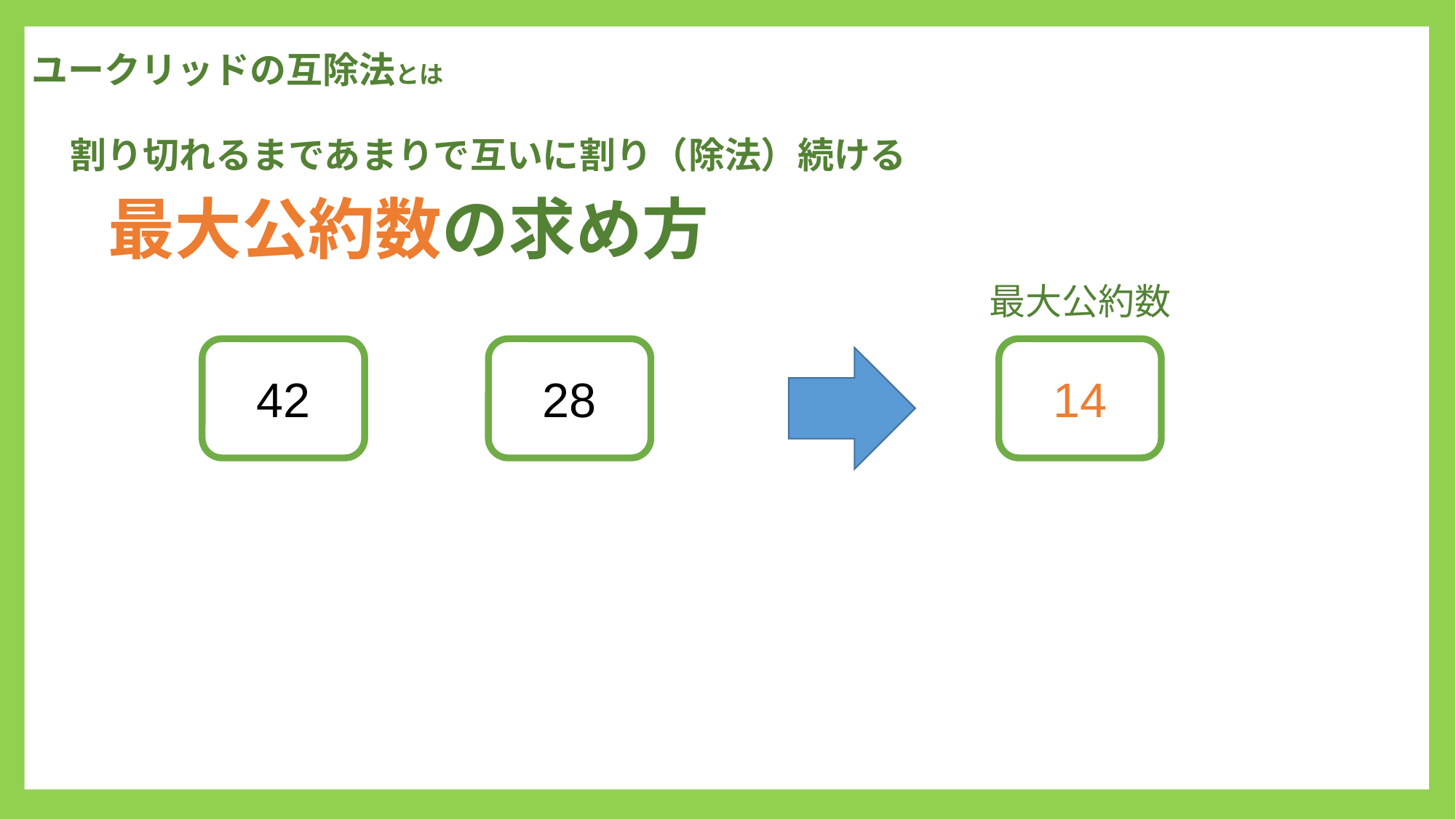

ユークリッドの互除法とは
割り切れるまであまりで互いに割り（除法）続ける
最大公約数の求め方
最大公約数
28
14
42